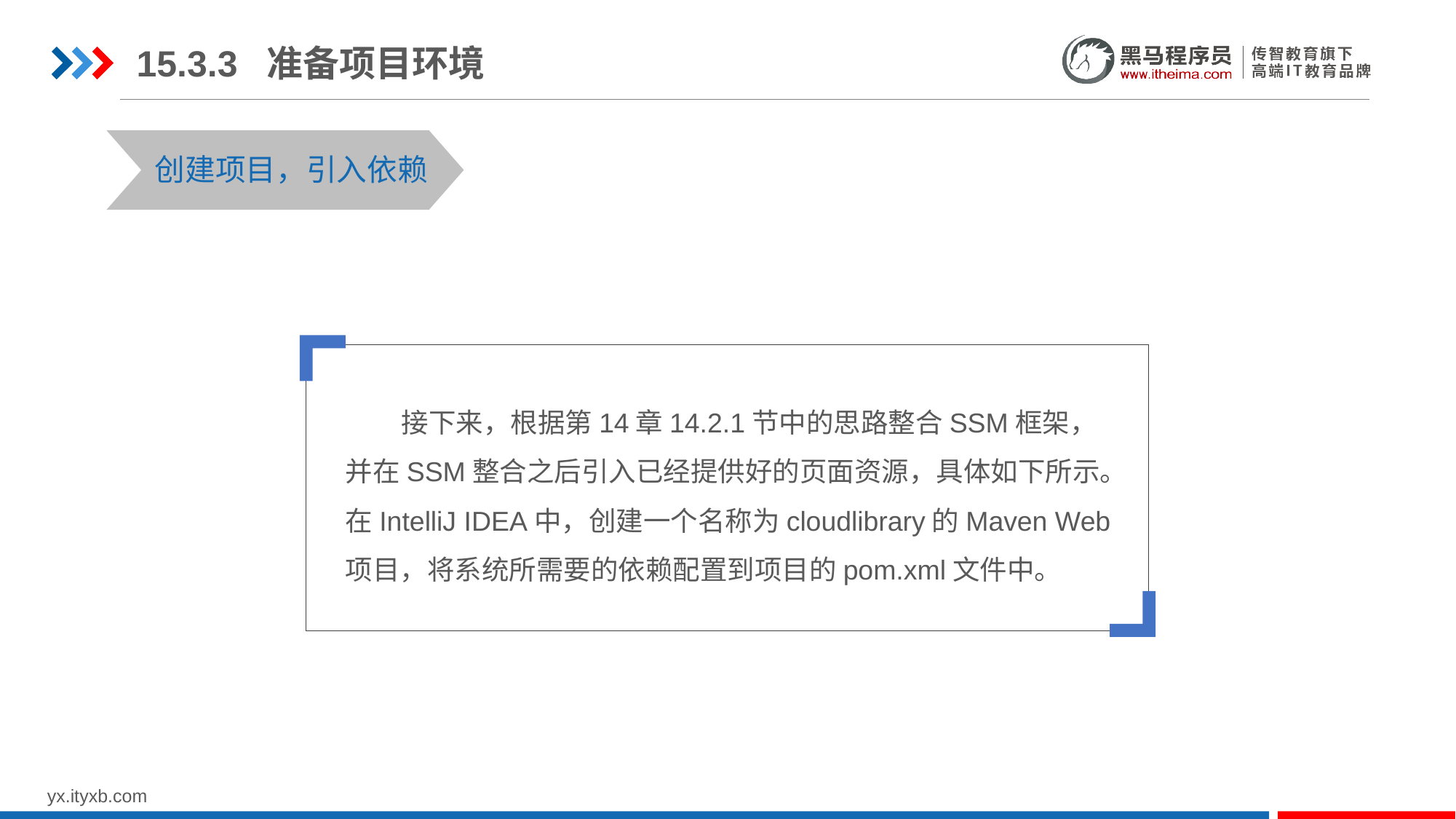

15.3.3  准备项目环境

创建项目，引入依赖

        接下来，根据第14章14.2.1节中的思路整合SSM框架，并在SSM整合之后引入已经提供好的页面资源，具体如下所示。在IntelliJ IDEA中，创建一个名称为cloudlibrary的Maven Web项目，将系统所需要的依赖配置到项目的pom.xml文件中。